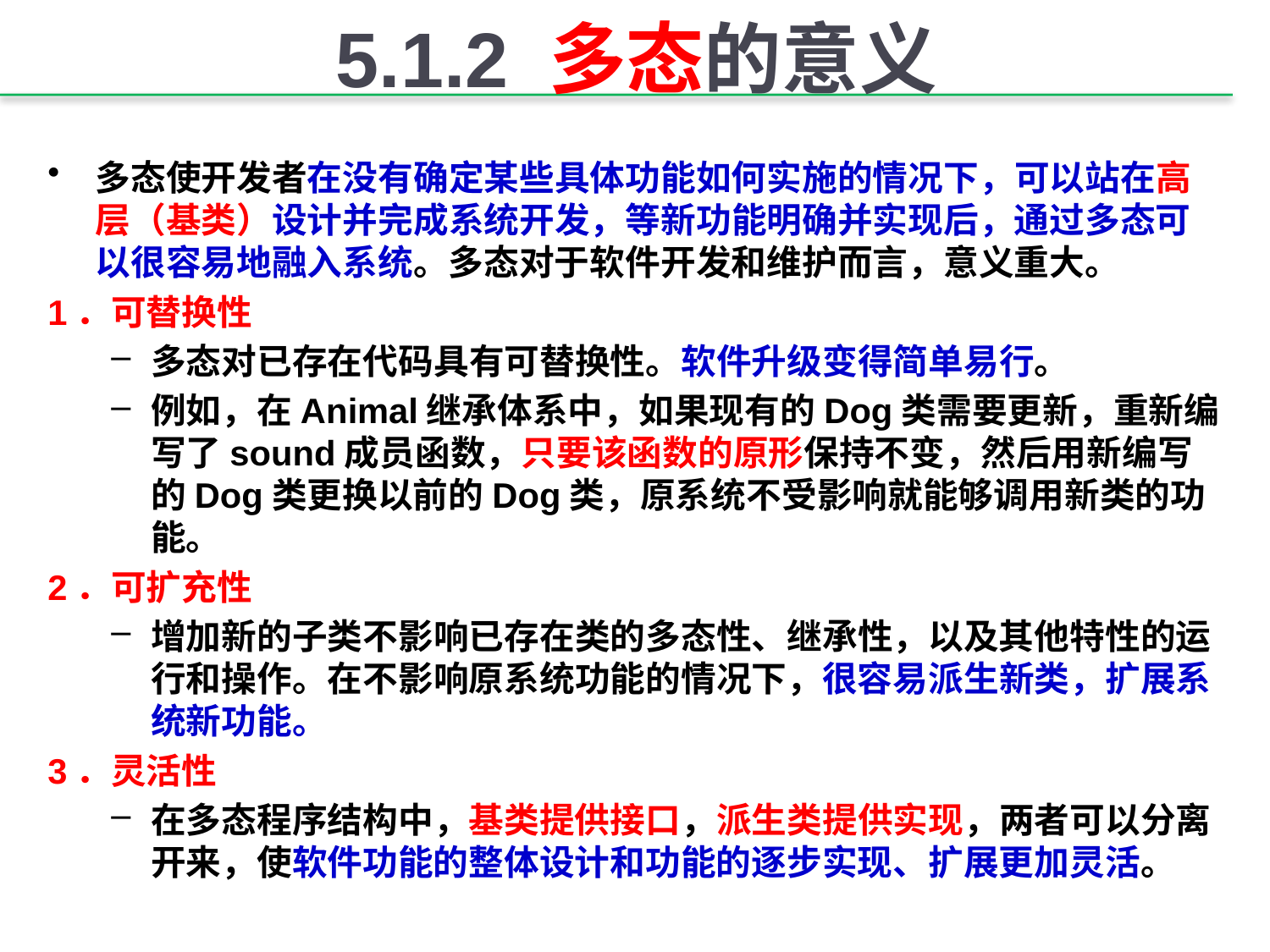

# 5.1.2 多态的意义
多态使开发者在没有确定某些具体功能如何实施的情况下，可以站在高层（基类）设计并完成系统开发，等新功能明确并实现后，通过多态可以很容易地融入系统。多态对于软件开发和维护而言，意义重大。
1．可替换性
多态对已存在代码具有可替换性。软件升级变得简单易行。
例如，在Animal继承体系中，如果现有的Dog类需要更新，重新编写了sound成员函数，只要该函数的原形保持不变，然后用新编写的Dog类更换以前的Dog类，原系统不受影响就能够调用新类的功能。
2．可扩充性
增加新的子类不影响已存在类的多态性、继承性，以及其他特性的运行和操作。在不影响原系统功能的情况下，很容易派生新类，扩展系统新功能。
3．灵活性
在多态程序结构中，基类提供接口，派生类提供实现，两者可以分离开来，使软件功能的整体设计和功能的逐步实现、扩展更加灵活。